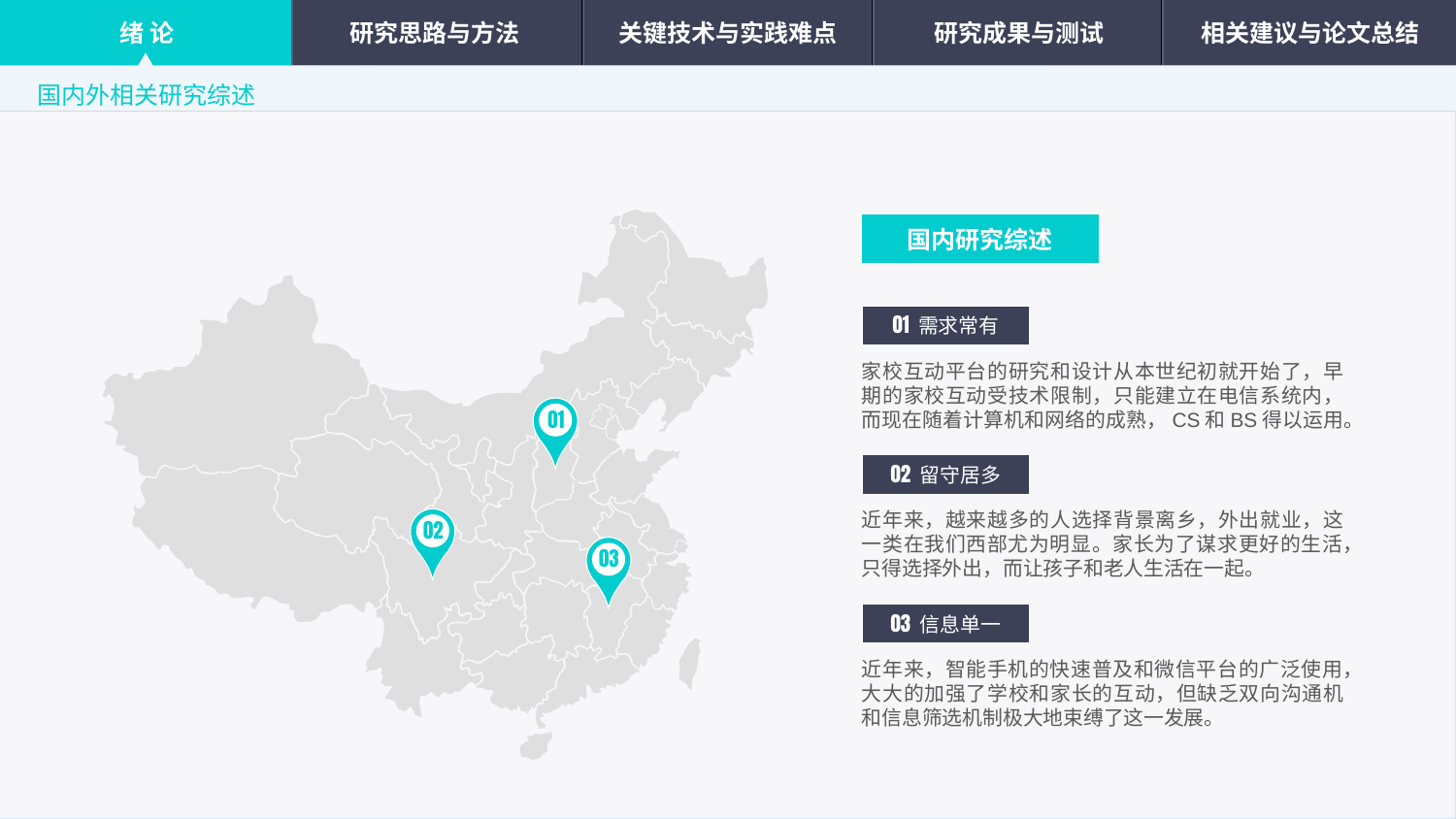

绪 论
研究思路与方法
关键技术与实践难点
研究成果与测试
相关建议与论文总结
国内外相关研究综述

国内研究综述
01 需求常有
家校互动平台的研究和设计从本世纪初就开始了，早期的家校互动受技术限制，只能建立在电信系统内，而现在随着计算机和网络的成熟，CS和BS得以运用。

01
02 留守居多
近年来，越来越多的人选择背景离乡，外出就业，这一类在我们西部尤为明显。家长为了谋求更好的生活，只得选择外出，而让孩子和老人生活在一起。

02

03
03 信息单一
近年来，智能手机的快速普及和微信平台的广泛使用，大大的加强了学校和家长的互动，但缺乏双向沟通机和信息筛选机制极大地束缚了这一发展。